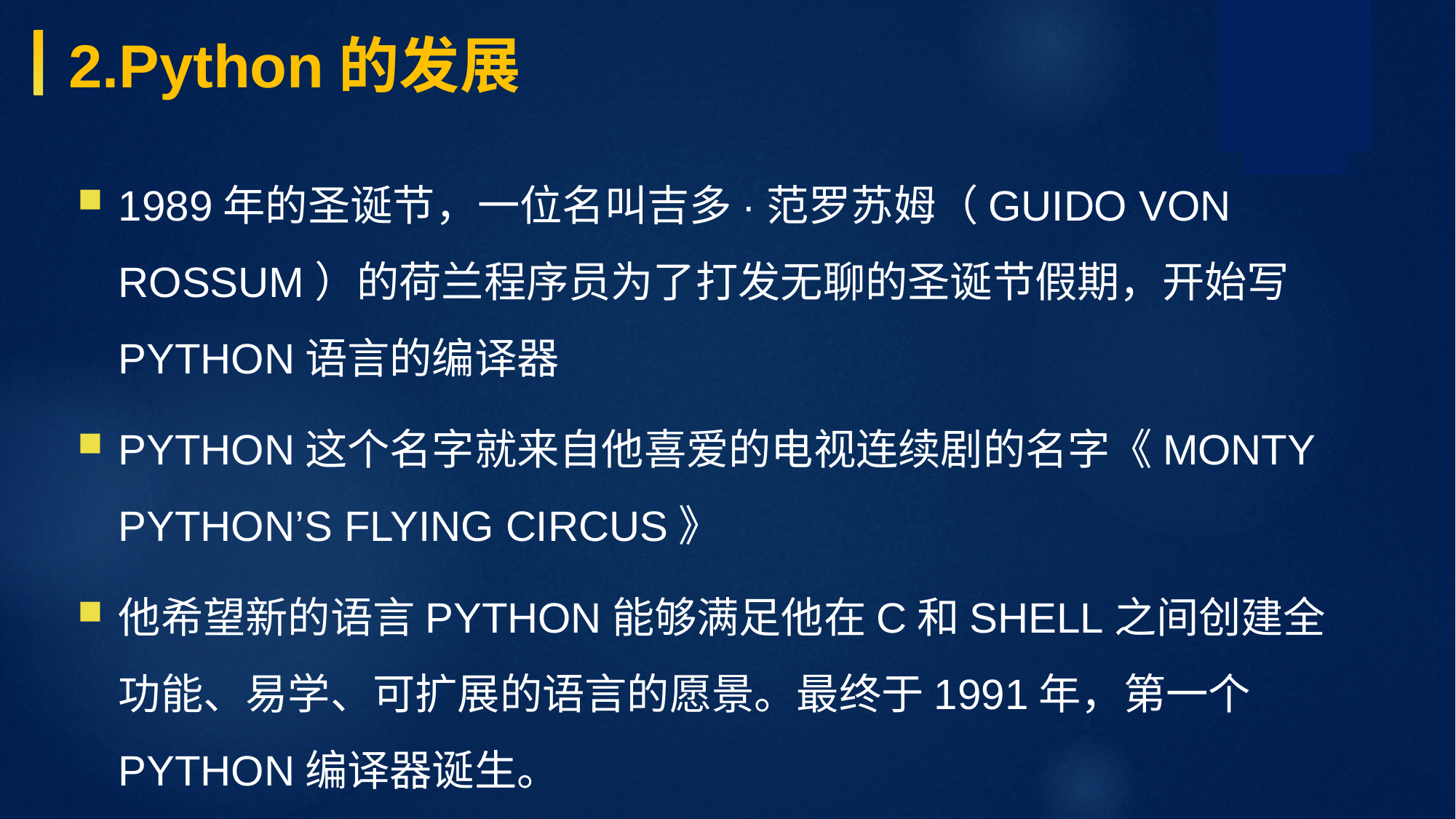

2.Python的发展
1989年的圣诞节，一位名叫吉多·范罗苏姆（Guido von Rossum）的荷兰程序员为了打发无聊的圣诞节假期，开始写Python语言的编译器
Python这个名字就来自他喜爱的电视连续剧的名字《Monty Python’s Flying Circus》
他希望新的语言Python能够满足他在C和Shell之间创建全功能、易学、可扩展的语言的愿景。最终于1991年，第一个Python编译器诞生。